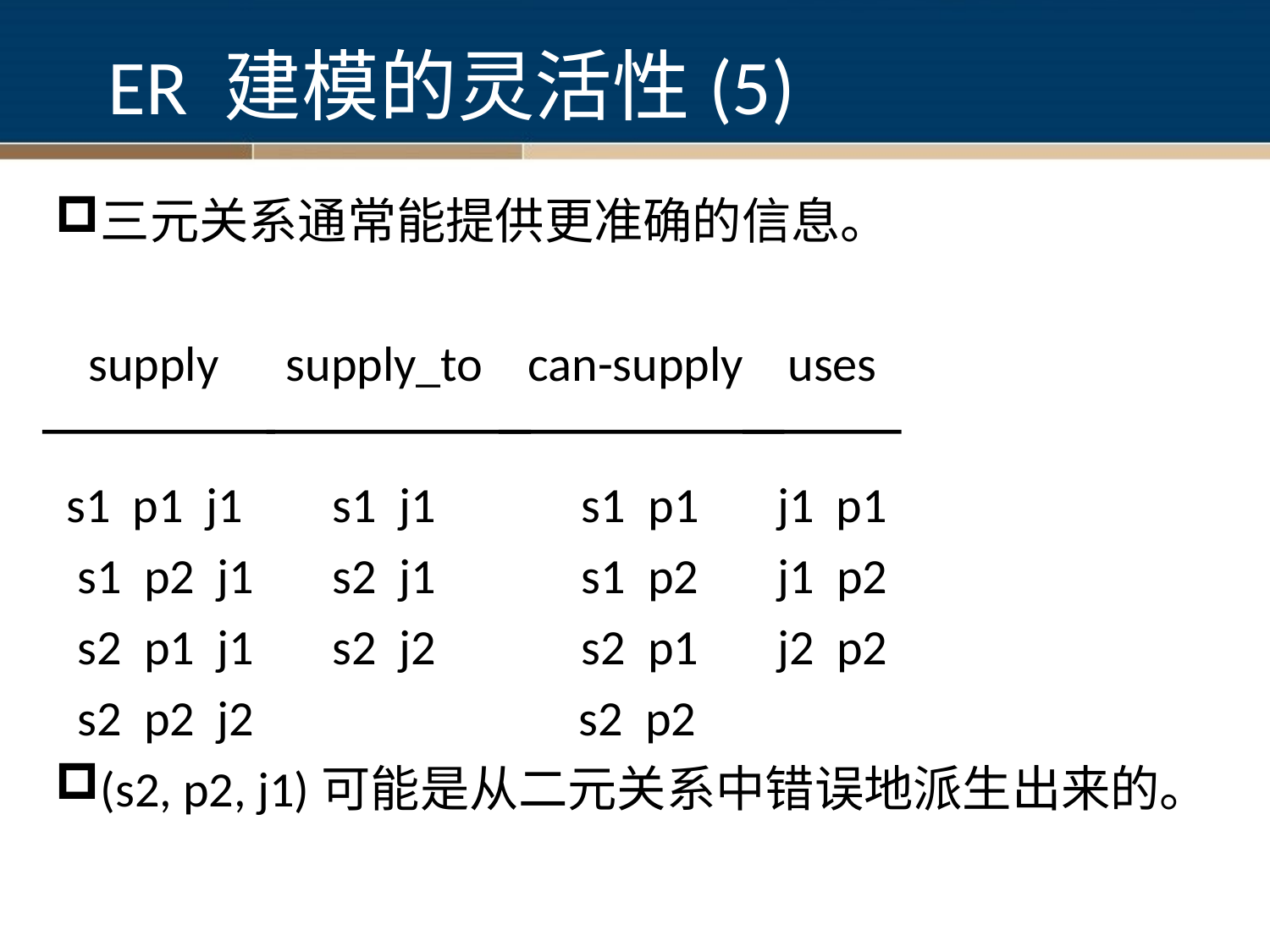

# ER 建模的灵活性(5)
三元关系通常能提供更准确的信息。

   supply      supply_to    can-supply    uses

 s1  p1  j1        s1  j1             s1  p1       j1  p1
  s1  p2  j1       s2  j1             s1  p2       j1  p2
  s2  p1  j1       s2  j2             s2  p1       j2  p2
  s2  p2  j2                             s2  p2
(s2, p2, j1)可能是从二元关系中错误地派生出来的。